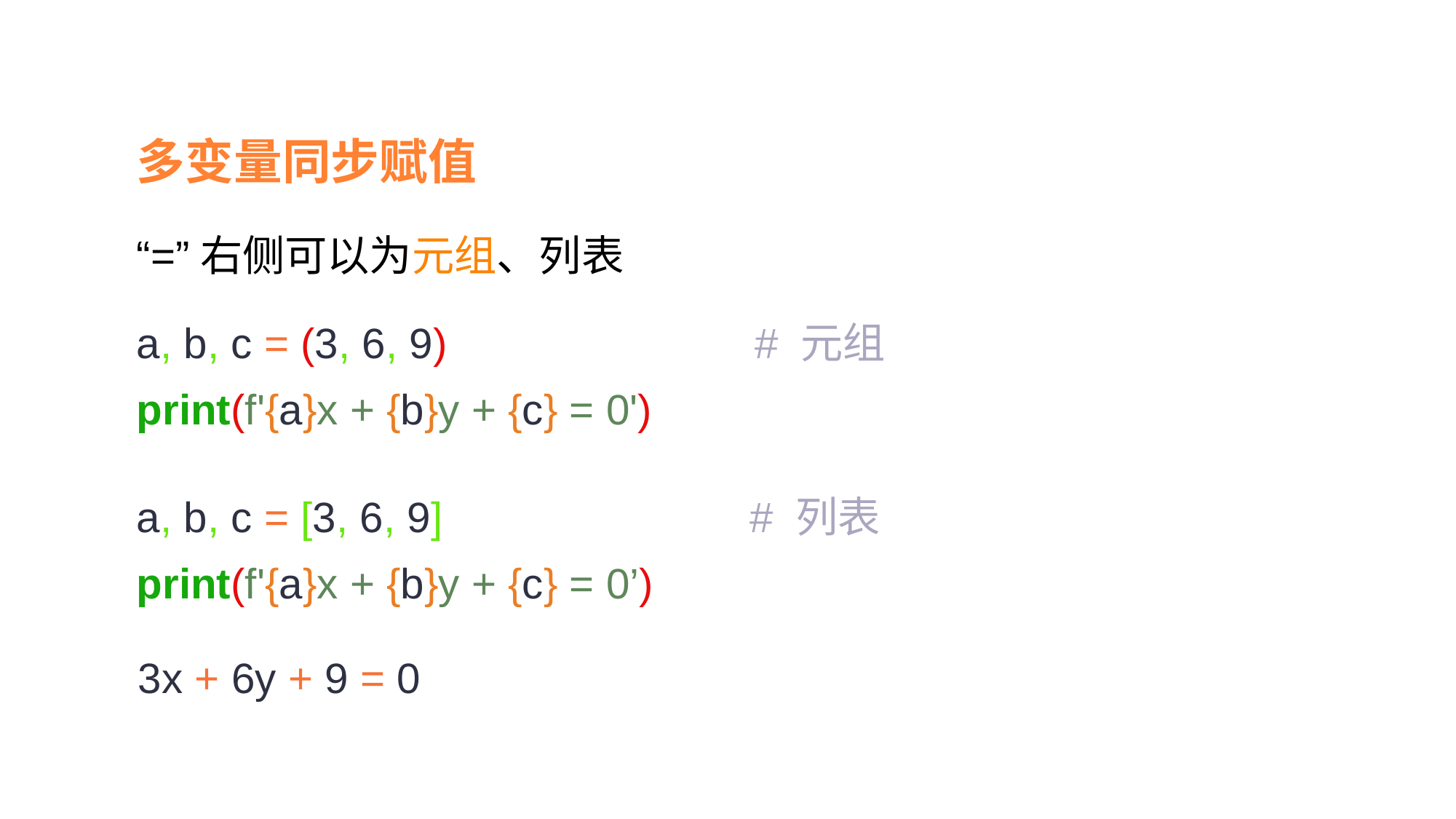

多变量同步赋值
“=”右侧可以为元组、列表
a, b, c = (3, 6, 9)                          # 元组
print(f'{a}x + {b}y + {c} = 0')
a, b, c = [3, 6, 9]                          # 列表
print(f'{a}x + {b}y + {c} = 0’)
3x + 6y + 9 = 0